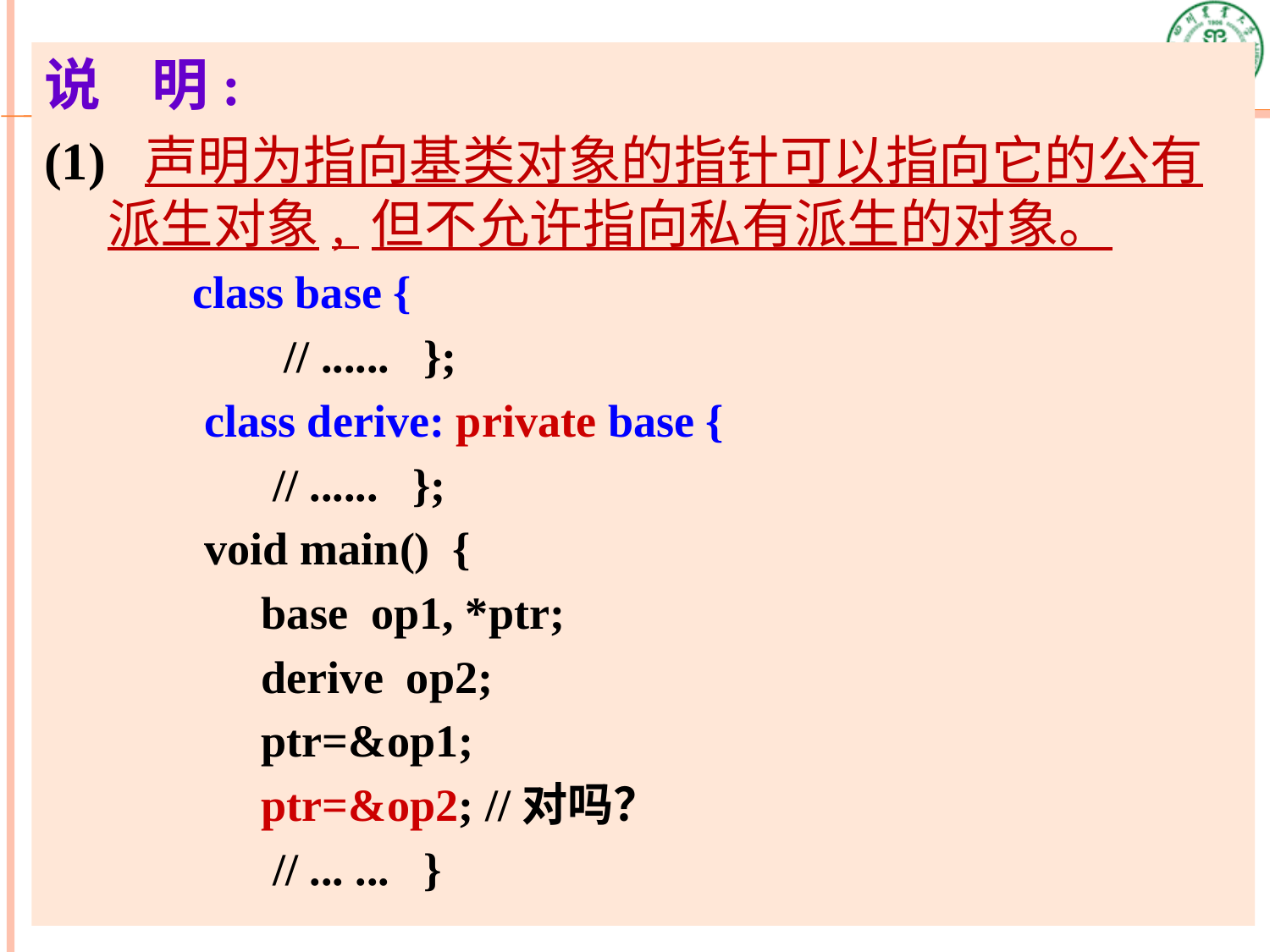

说    明:
(1)  声明为指向基类对象的指针可以指向它的公有派生对象, 但不允许指向私有派生的对象。
              class base {
                     // ......   };
              class derive: private base {
                    // ......   };
              void main()  {
                   base  op1, *ptr;
                   derive  op2;
                   ptr=&op1;
                   ptr=&op2; //对吗？
                    // ... ...   }